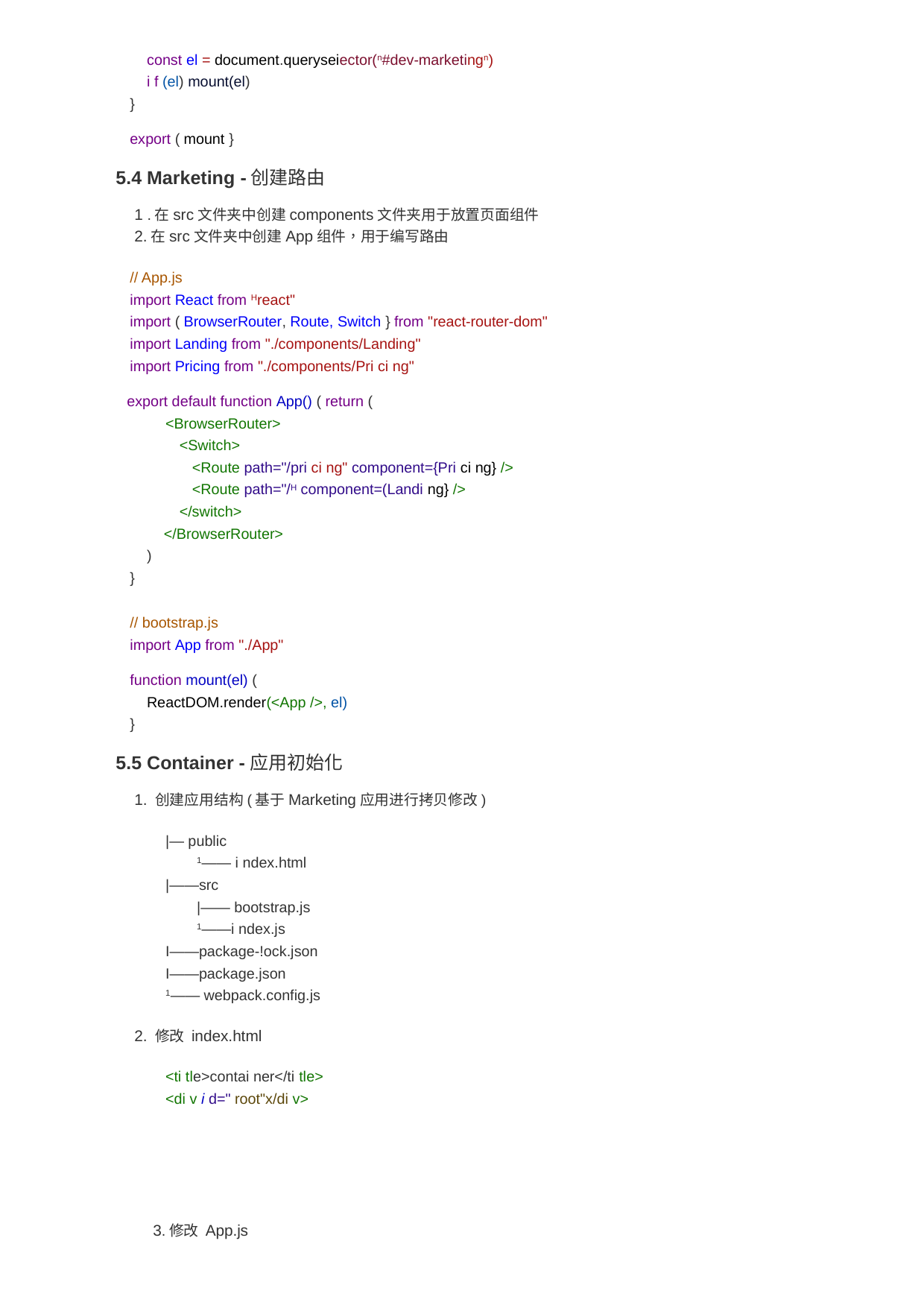

const el = document.queryseiector(n#dev-marketingn)
i f (el) mount(el)
}
export ( mount }
5.4 Marketing -创建路由
1 .在src文件夹中创建components文件夹用于放置页面组件
2.在src文件夹中创建App组件，用于编写路由
// App.js
import React from Hreact"
import ( BrowserRouter, Route, Switch } from "react-router-dom"
import Landing from "./components/Landing"
import Pricing from "./components/Pri ci ng"
export default function App() ( return (
<BrowserRouter>
<Switch>
<Route path="/pri ci ng" component={Pri ci ng} />
<Route path="/H component=(Landi ng} />
</switch>
</BrowserRouter>
)
}
// bootstrap.js
import App from "./App"
function mount(el) (
ReactDOM.render(<App />, el)
}
5.5 Container -应用初始化
1. 创建应用结构(基于Marketing应用进行拷贝修改)
|— public
1—— i ndex.html
|——src
|—— bootstrap.js
1——i ndex.js
I——package-!ock.json
I——package.json
1—— webpack.config.js
2. 修改 index.html
<ti tle>contai ner</ti tle>
<di v i d=" root"x/di v>
3.修改 App.js